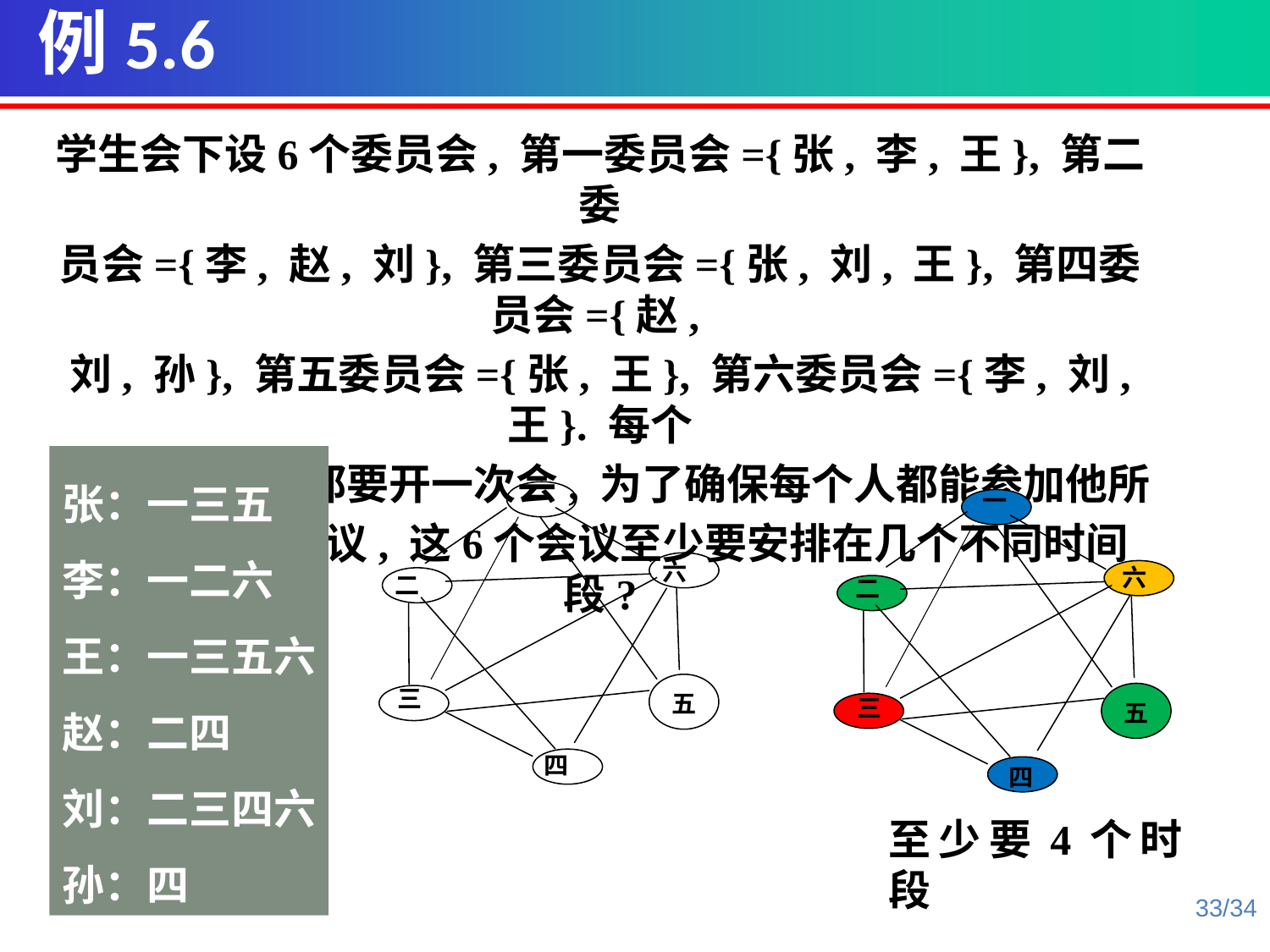

例5.6
学生会下设6个委员会, 第一委员会={张, 李, 王}, 第二委
员会={李, 赵, 刘}, 第三委员会={张, 刘, 王}, 第四委员会={赵,
刘, 孙}, 第五委员会={张, 王}, 第六委员会={李, 刘, 王}. 每个
月每个委员会都要开一次会, 为了确保每个人都能参加他所
在的委员会会议, 这6个会议至少要安排在几个不同时间段?
张：一三五
李：一二六
王：一三五六
赵：二四
刘：二三四六
孙：四
一
一

六

二

五
三

四

六

二

五
三

四

至少要4个时段
33/34